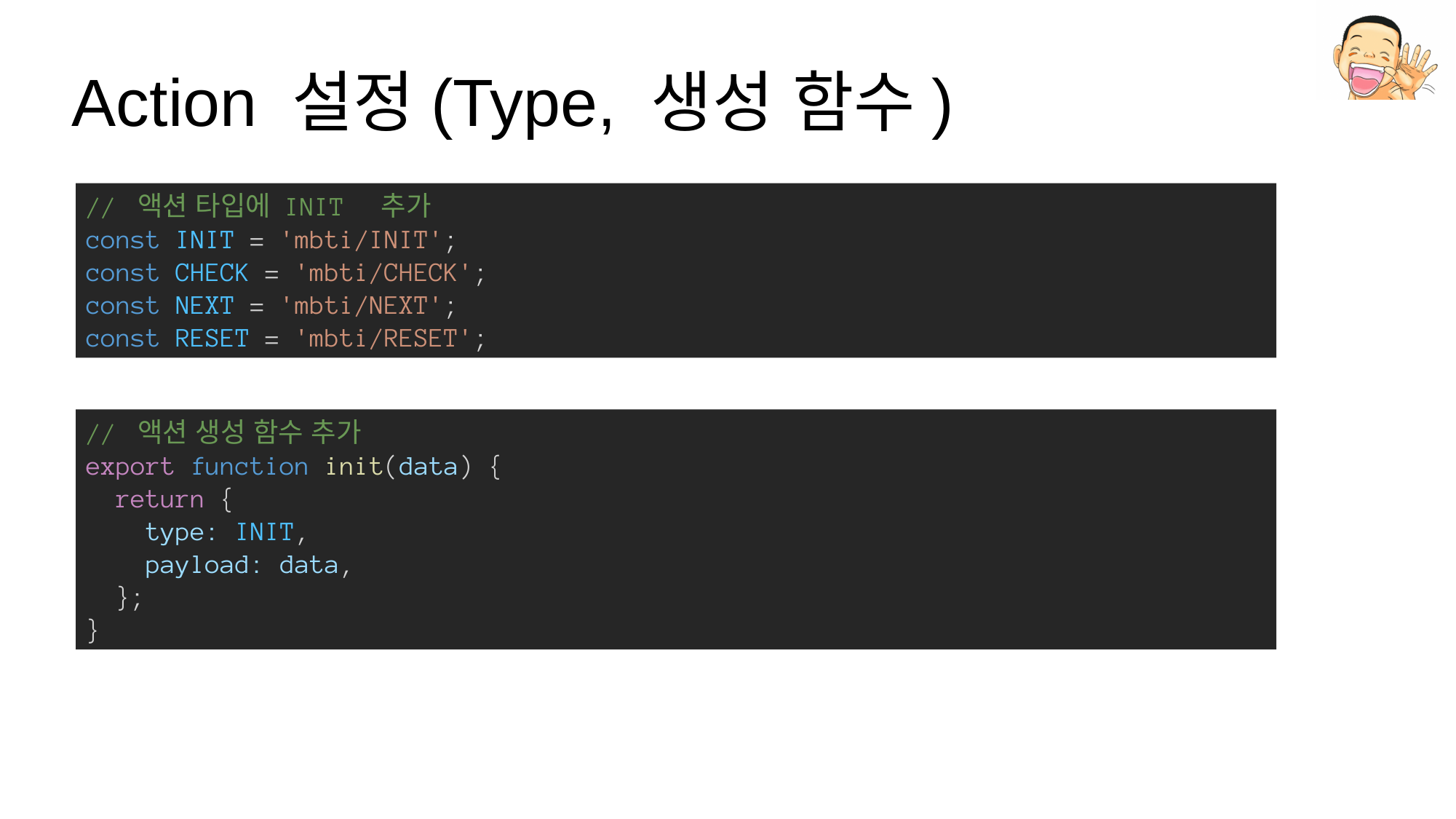

# Action 설정(Type, 생성 함수)
// 액션 타입에 INIT  추가
const INIT = 'mbti/INIT';
const CHECK = 'mbti/CHECK';
const NEXT = 'mbti/NEXT';
const RESET = 'mbti/RESET';
// 액션 생성 함수 추가
export function init(data) {
  return {
    type: INIT,
    payload: data,
  };
}